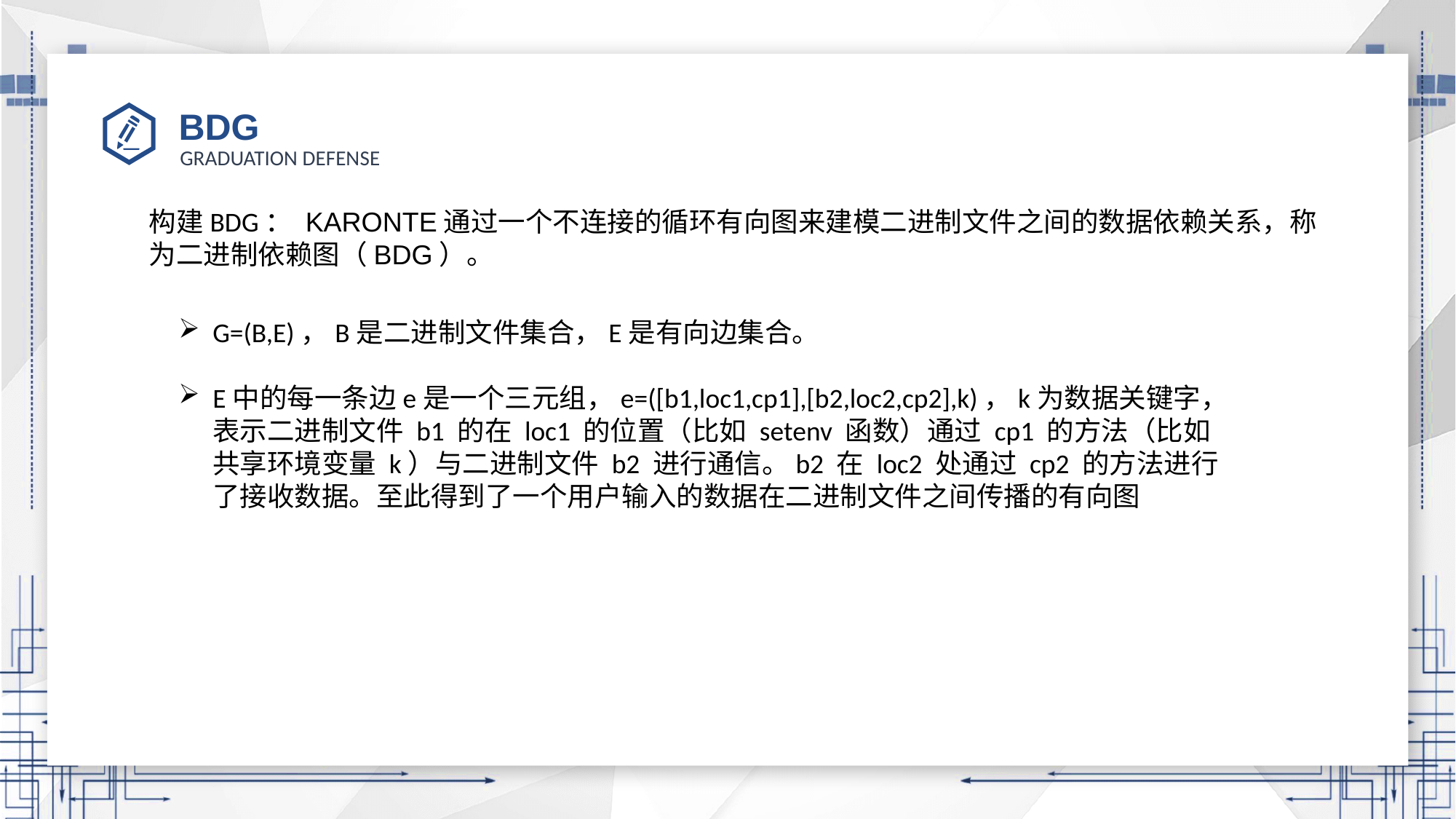

# BDG
构建BDG： KARONTE通过一个不连接的循环有向图来建模二进制文件之间的数据依赖关系，称为二进制依赖图（BDG）。

G=(B,E)，B是二进制文件集合，E是有向边集合。

E中的每一条边e是一个三元组，e=([b1,loc1,cp1],[b2,loc2,cp2],k)，k为数据关键字，表示二进制文件 b1 的在 loc1 的位置（比如 setenv 函数）通过 cp1 的方法（比如共享环境变量 k）与二进制文件 b2 进行通信。b2 在 loc2 处通过 cp2 的方法进行了接收数据。至此得到了一个用户输入的数据在二进制文件之间传播的有向图